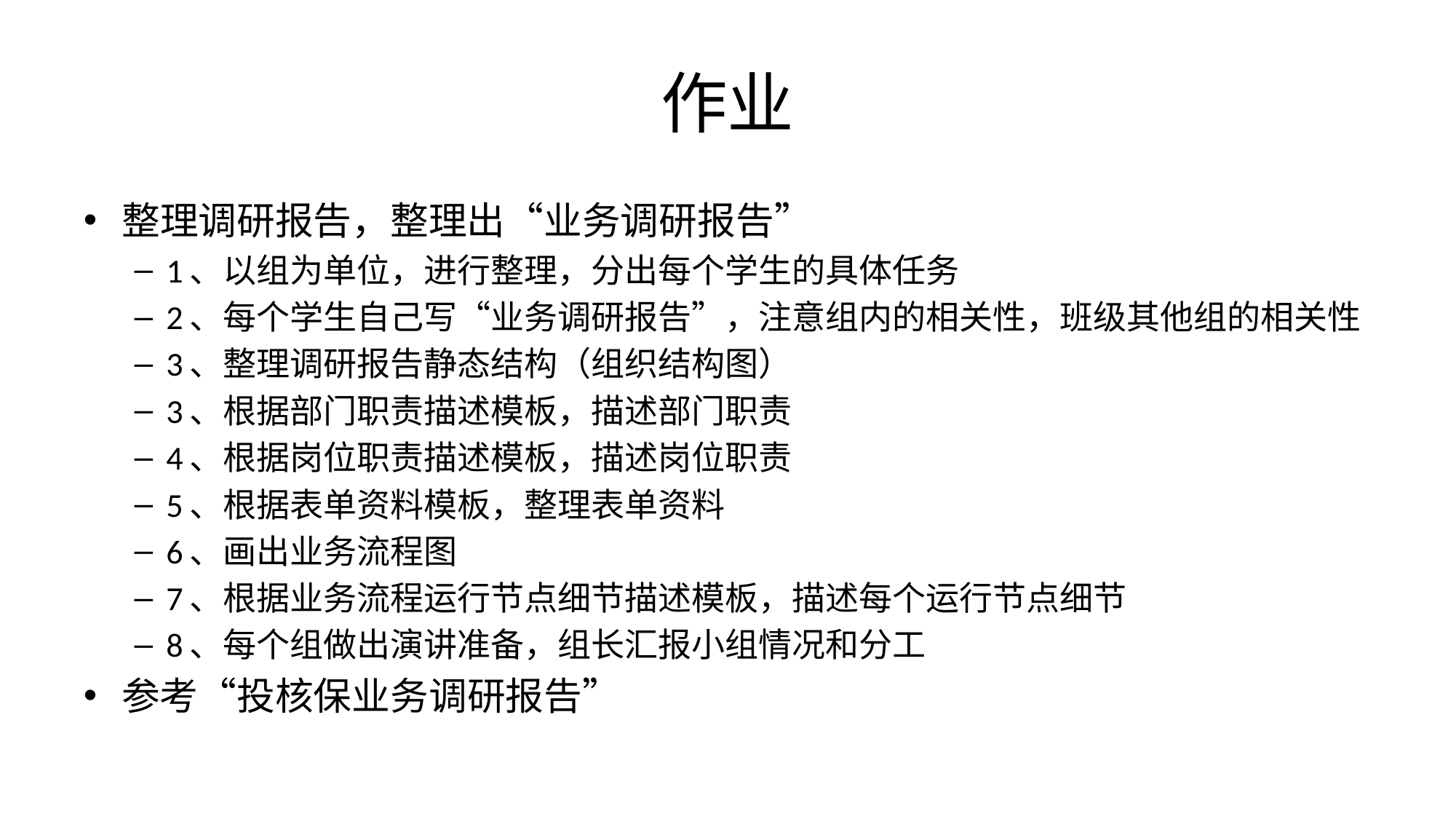

# 作业
整理调研报告，整理出“业务调研报告”
1、以组为单位，进行整理，分出每个学生的具体任务
2、每个学生自己写“业务调研报告”，注意组内的相关性，班级其他组的相关性
3、整理调研报告静态结构（组织结构图）
3、根据部门职责描述模板，描述部门职责
4、根据岗位职责描述模板，描述岗位职责
5、根据表单资料模板，整理表单资料
6、画出业务流程图
7、根据业务流程运行节点细节描述模板，描述每个运行节点细节
8、每个组做出演讲准备，组长汇报小组情况和分工
参考“投核保业务调研报告”